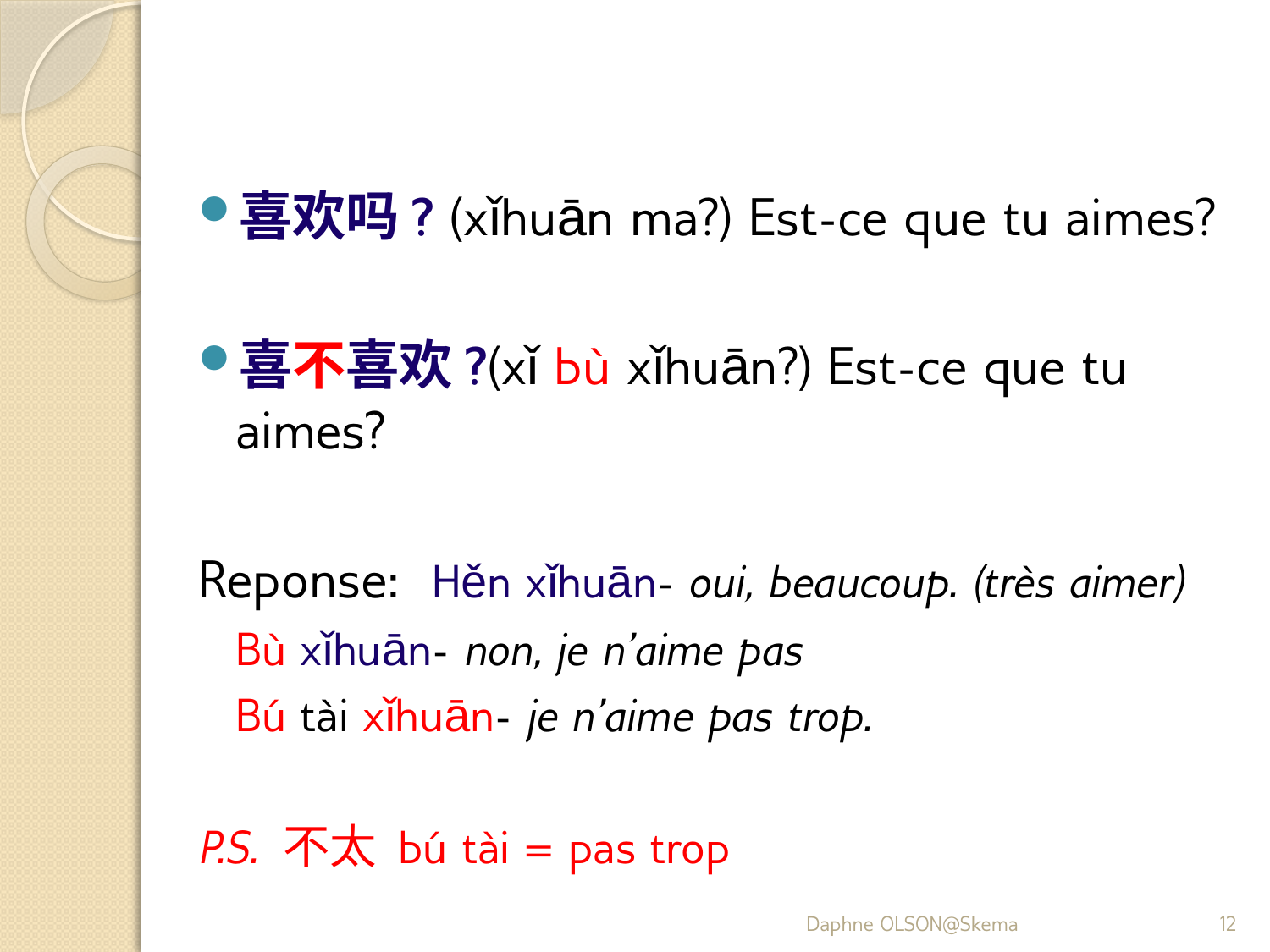

#
喜欢吗? (xǐhuān ma?) Est-ce que tu aimes?

喜不喜欢?(xǐ bù xǐhuān?) Est-ce que tu aimes?

Reponse:  Hěn xǐhuān- oui, beaucoup. (très aimer)
			Bù xǐhuān- non, je n’aime pas
			Bú tài xǐhuān- je n’aime pas trop.

P.S. 不太 bú tài = pas trop
Daphne OLSON@Skema
12